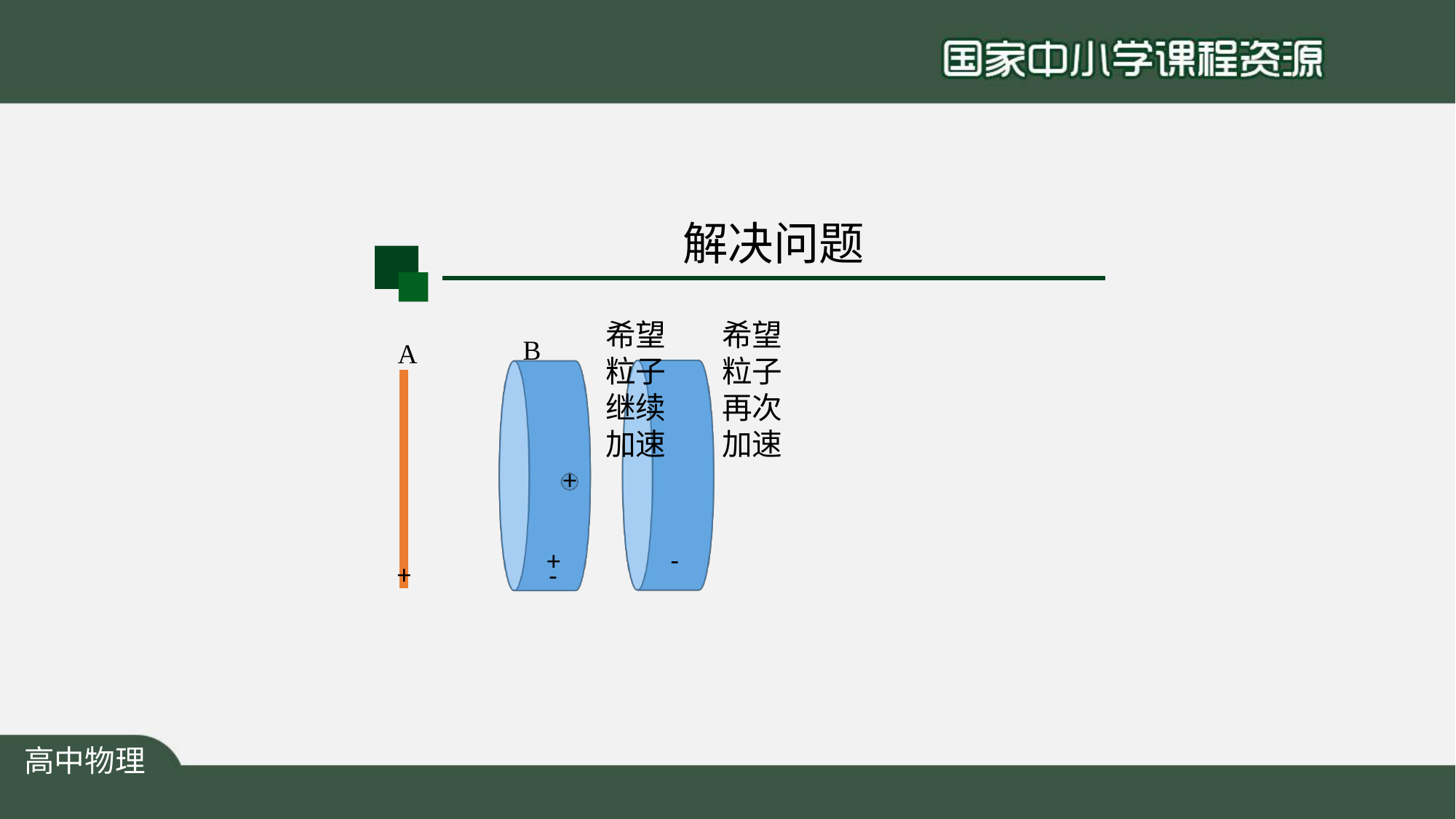

# 解决问题

希望	希望
粒子	粒子
继续	再次
加速	加速
B
A

+

-
+
+
-
高中物理